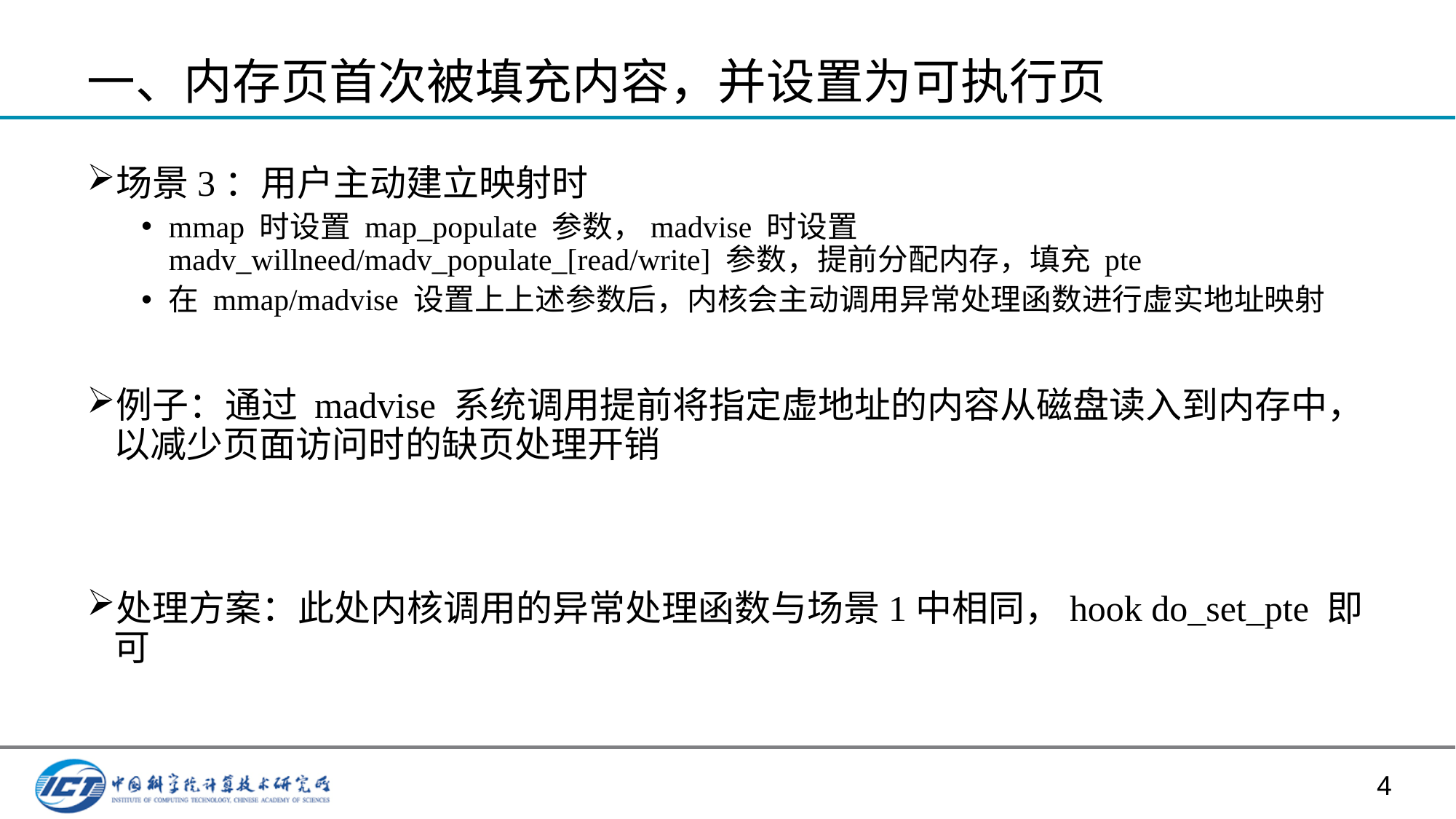

# 一、内存页首次被填充内容，并设置为可执行页
场景3：用户主动建立映射时
mmap 时设置 map_populate 参数，madvise 时设置 madv_willneed/madv_populate_[read/write] 参数，提前分配内存，填充 pte
在 mmap/madvise 设置上上述参数后，内核会主动调用异常处理函数进行虚实地址映射

例子：通过 madvise 系统调用提前将指定虚地址的内容从磁盘读入到内存中，以减少页面访问时的缺页处理开销

处理方案：此处内核调用的异常处理函数与场景1中相同，hook do_set_pte 即可
4